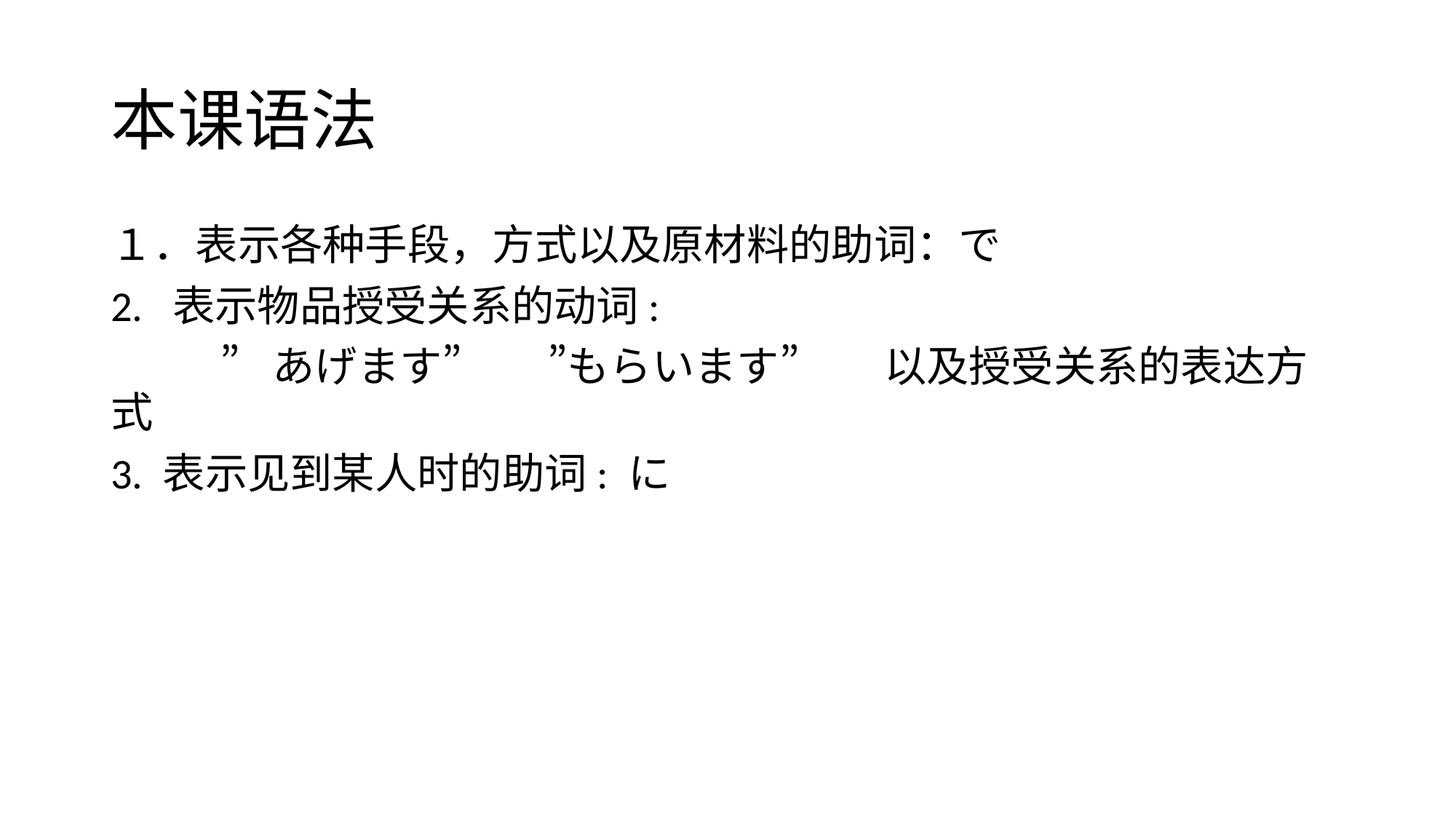

# 本课语法
１．表示各种手段，方式以及原材料的助词：で
2.  表示物品授受关系的动词:
	”あげます”　　”もらいます”　　以及授受关系的表达方式
3. 表示见到某人时的助词: に